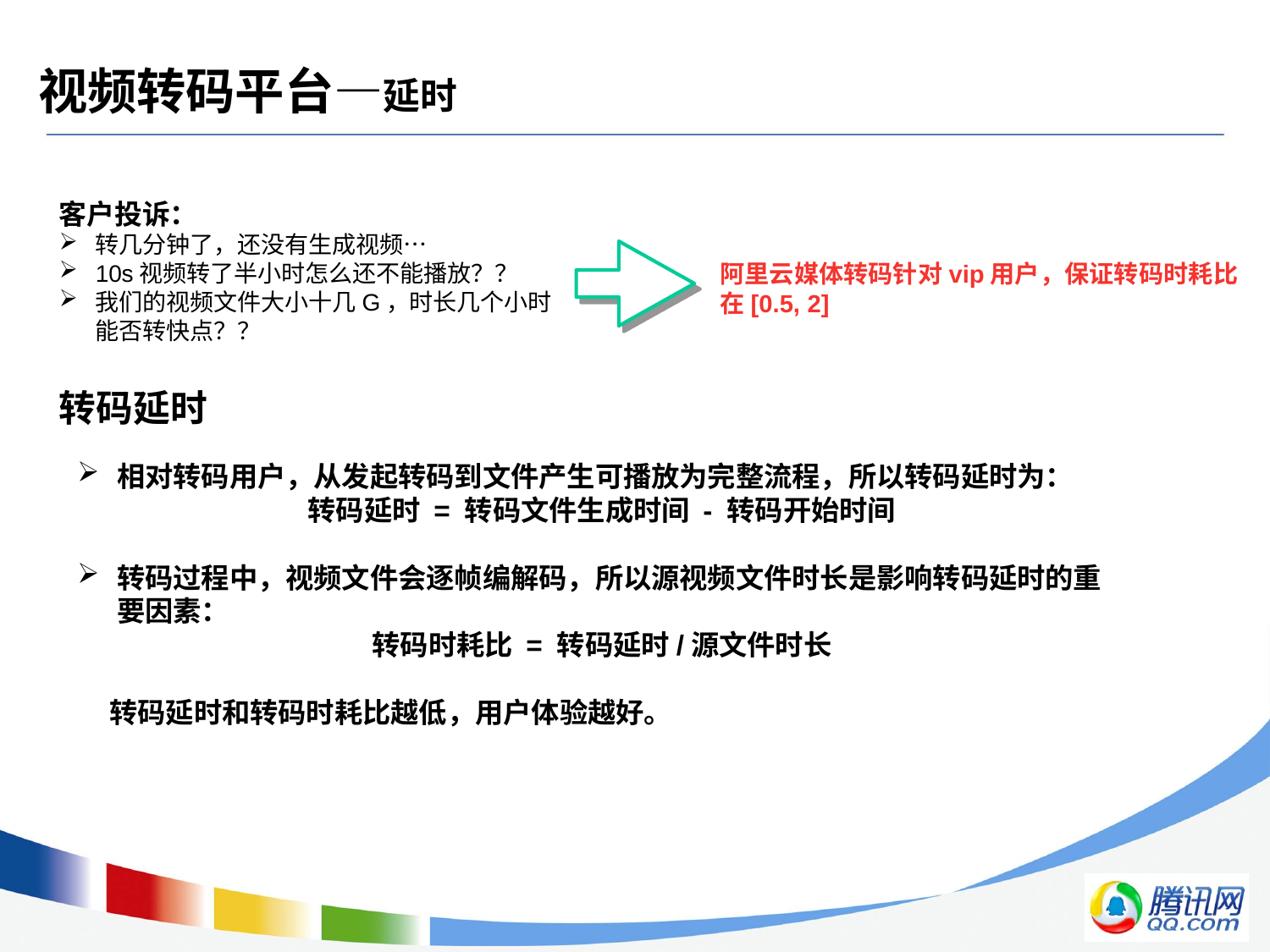

# 视频转码平台—延时
客户投诉：
转几分钟了，还没有生成视频…
10s视频转了半小时怎么还不能播放？？
我们的视频文件大小十几G，时长几个小时能否转快点？？

阿里云媒体转码针对vip用户，保证转码时耗比在[0.5, 2]
转码延时
相对转码用户，从发起转码到文件产生可播放为完整流程，所以转码延时为：
转码延时 = 转码文件生成时间 - 转码开始时间

转码过程中，视频文件会逐帧编解码，所以源视频文件时长是影响转码延时的重要因素：
转码时耗比 = 转码延时/源文件时长

    转码延时和转码时耗比越低，用户体验越好。